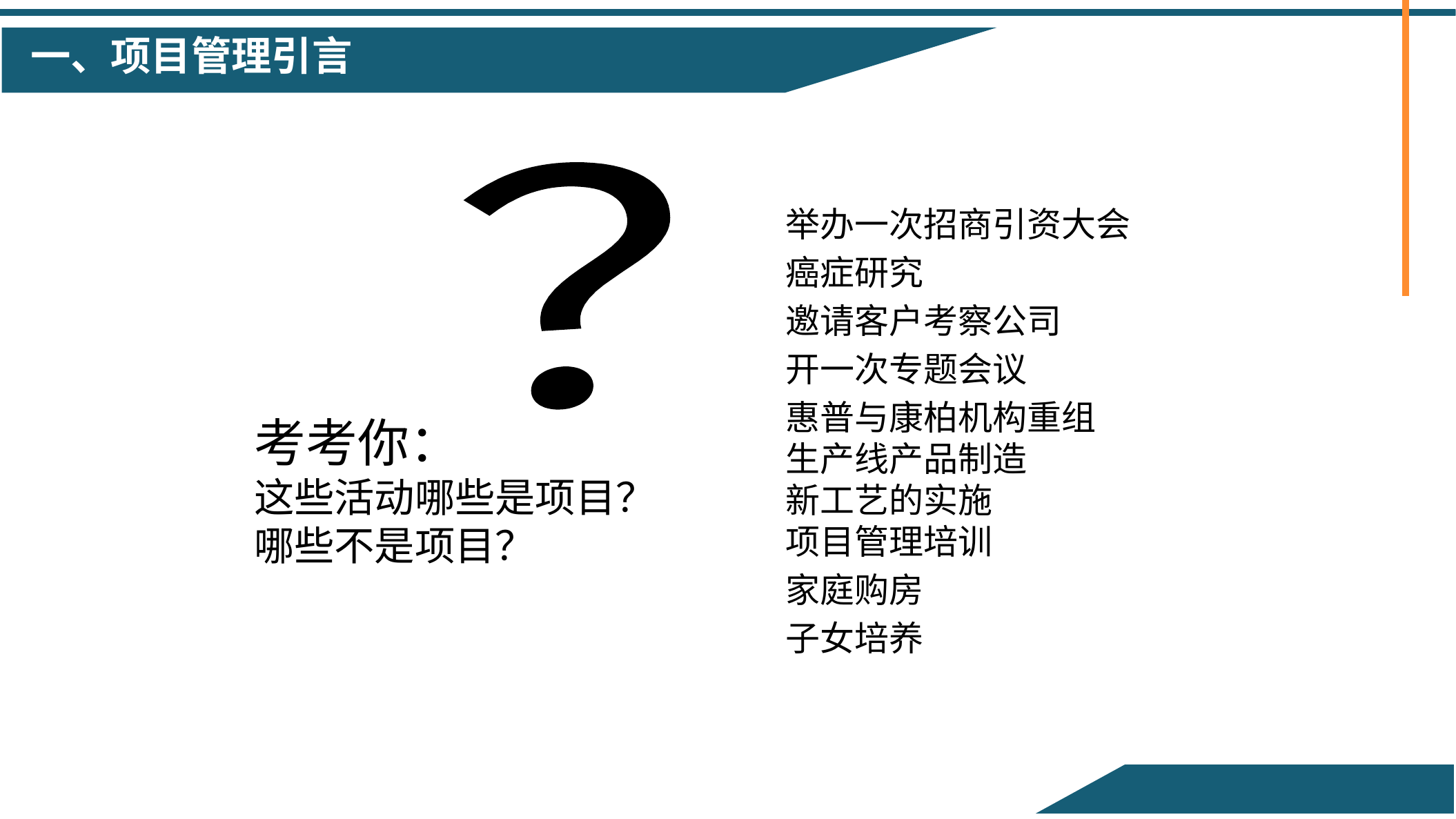

一、项目管理引言
？
举办一次招商引资大会
癌症研究
邀请客户考察公司
开一次专题会议
惠普与康柏机构重组
生产线产品制造
新工艺的实施
项目管理培训
家庭购房
子女培养
考考你：
这些活动哪些是项目？
哪些不是项目？